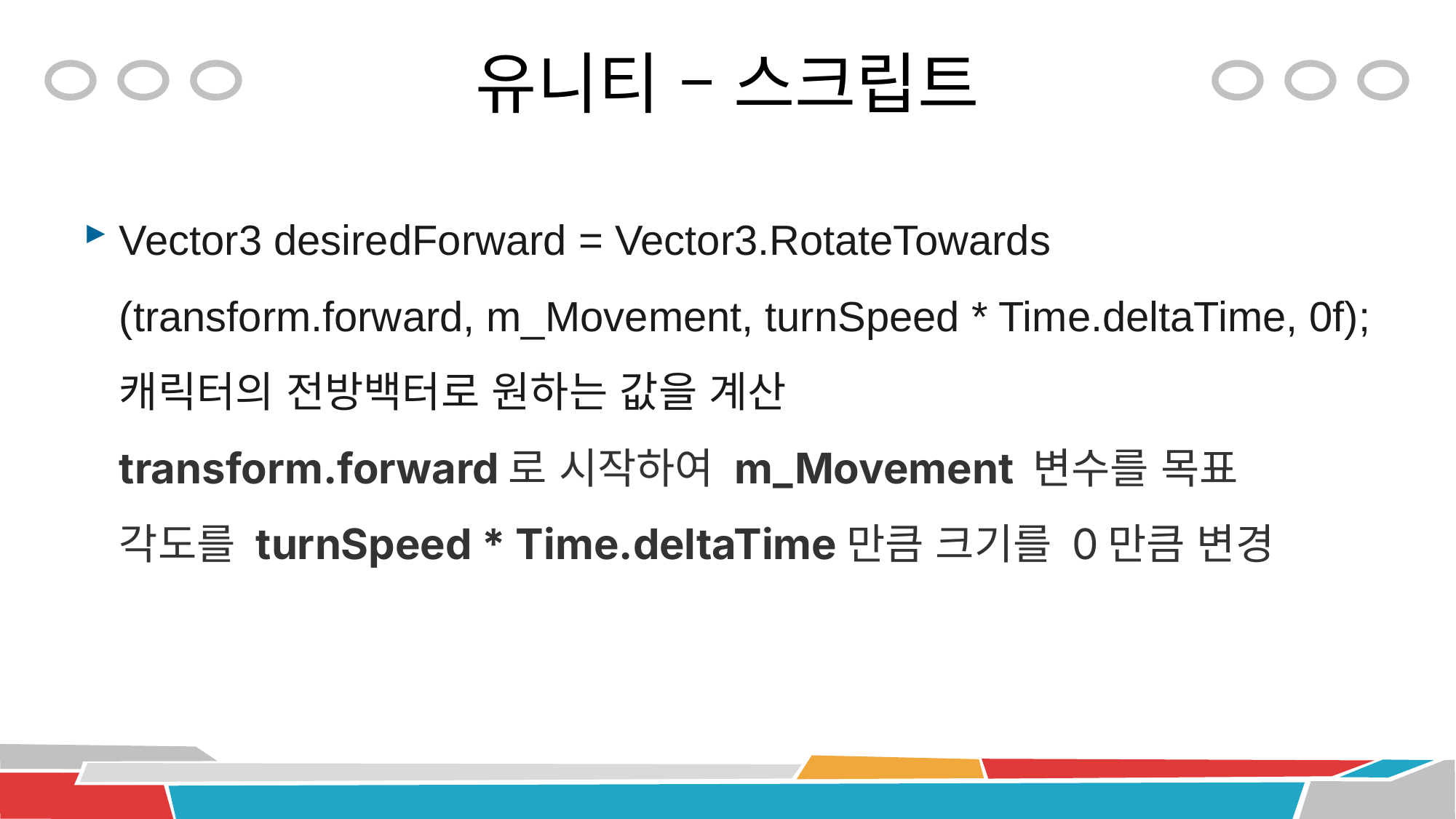

# 유니티 – 스크립트
Vector3 desiredForward = Vector3.RotateTowards (transform.forward, m_Movement, turnSpeed * Time.deltaTime, 0f);
캐릭터의 전방백터로 원하는 값을 계산
transform.forward로 시작하여 m_Movement 변수를 목표
각도를 turnSpeed * Time.deltaTime만큼 크기를 0만큼 변경